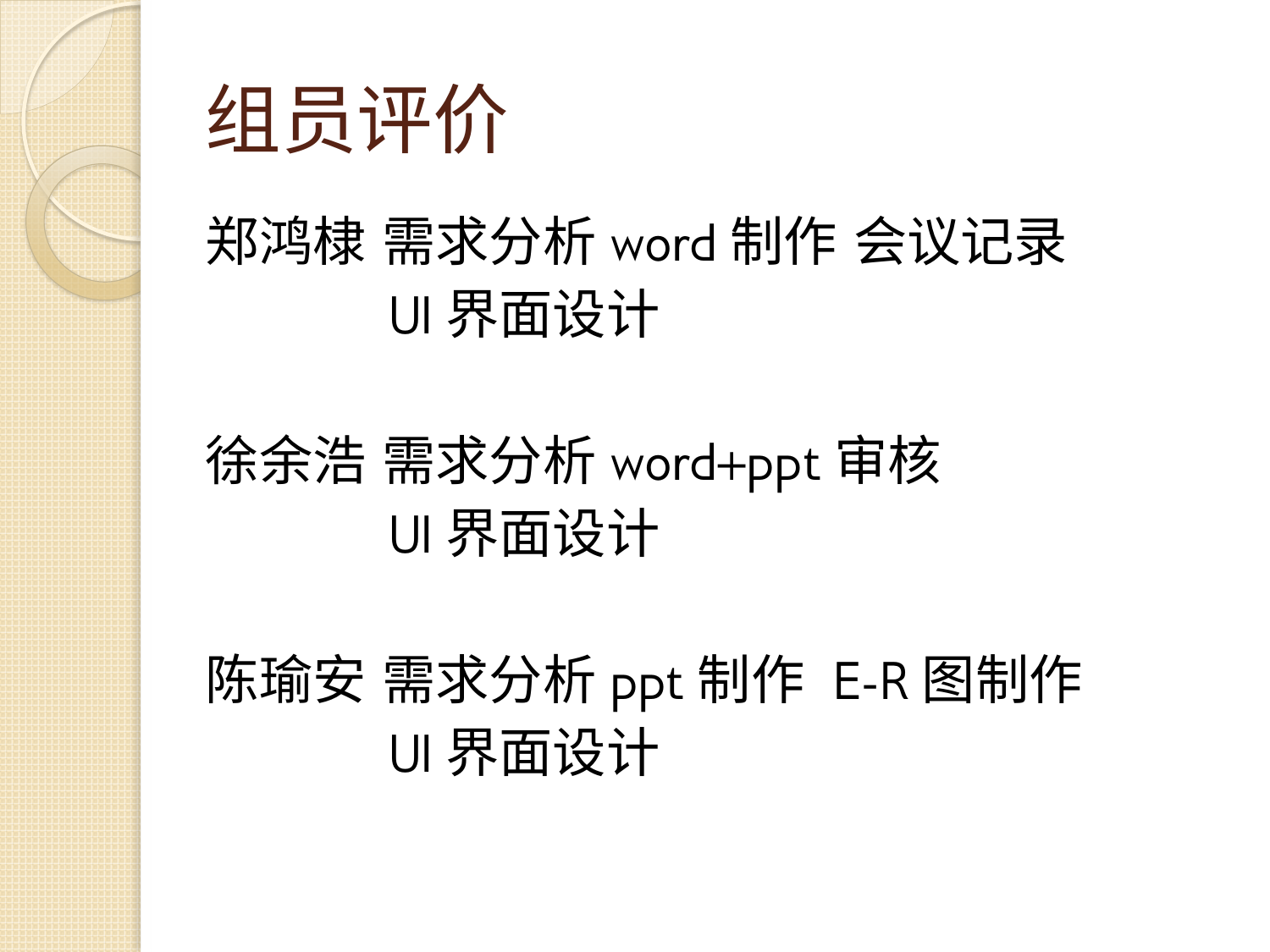

# 组员评价
郑鸿棣 需求分析word制作 会议记录
  UI界面设计

徐余浩 需求分析word+ppt审核
  UI界面设计

陈瑜安 需求分析ppt制作 E-R图制作
  UI界面设计